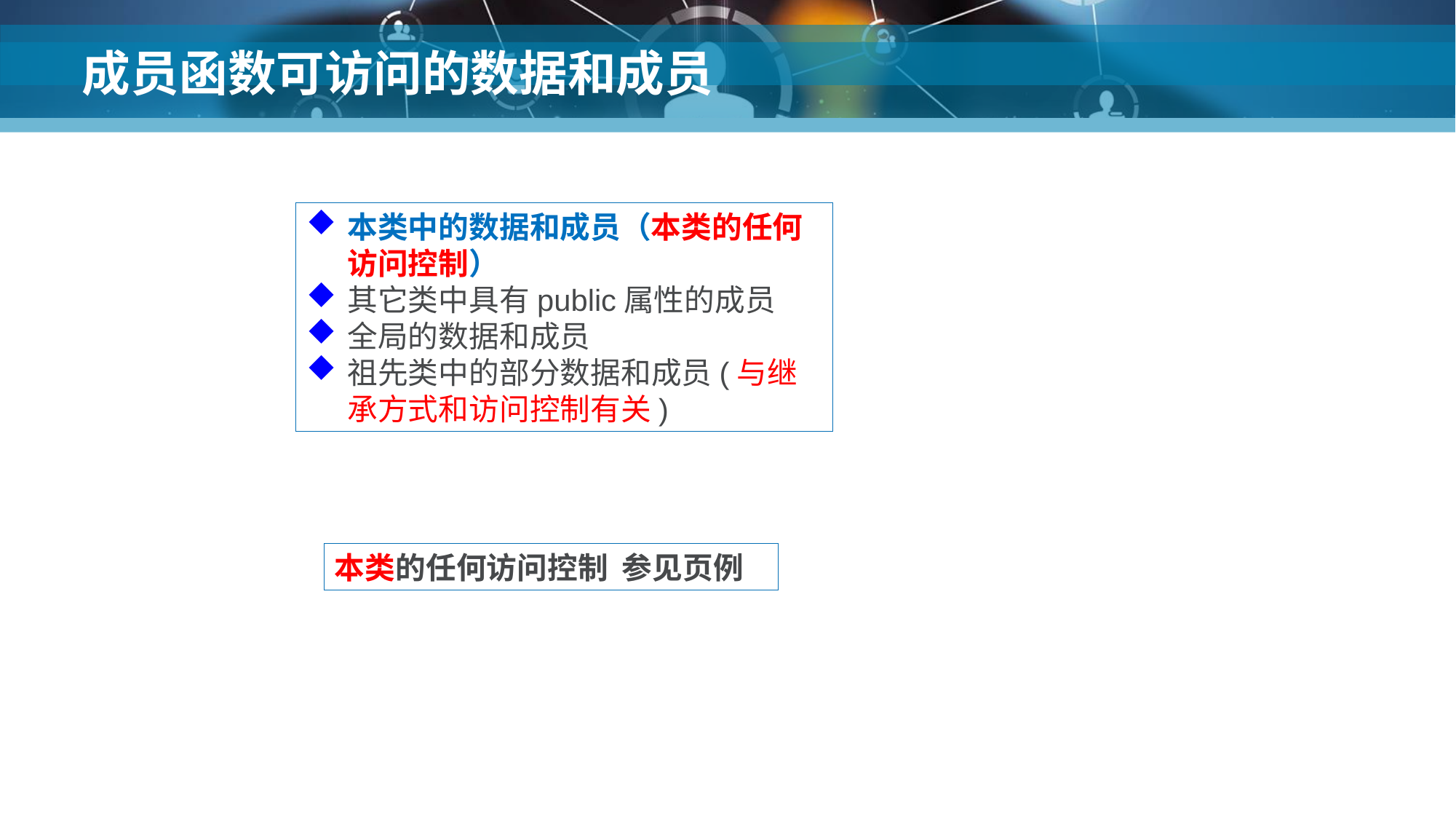

# 成员函数可访问的数据和成员
本类中的数据和成员（本类的任何访问控制）
其它类中具有public属性的成员
全局的数据和成员
祖先类中的部分数据和成员(与继承方式和访问控制有关)
本类的任何访问控制  参见页例